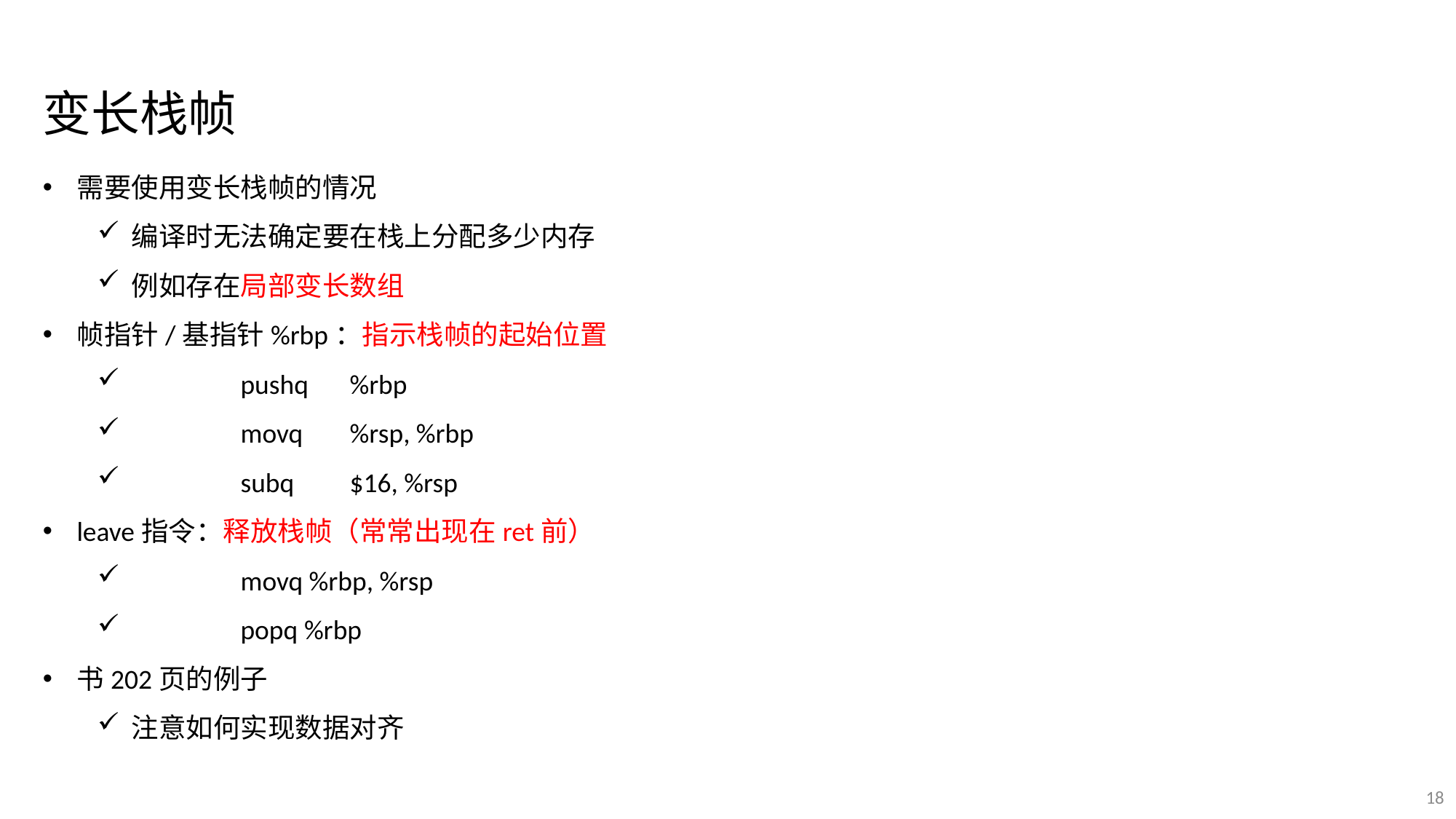

变长栈帧
需要使用变长栈帧的情况
编译时无法确定要在栈上分配多少内存
例如存在局部变长数组
帧指针/基指针%rbp：指示栈帧的起始位置
	pushq	%rbp
	movq 	%rsp, %rbp
	subq 	$16, %rsp
leave指令：释放栈帧（常常出现在ret前）
	movq %rbp, %rsp
	popq %rbp
书202页的例子
注意如何实现数据对齐
18